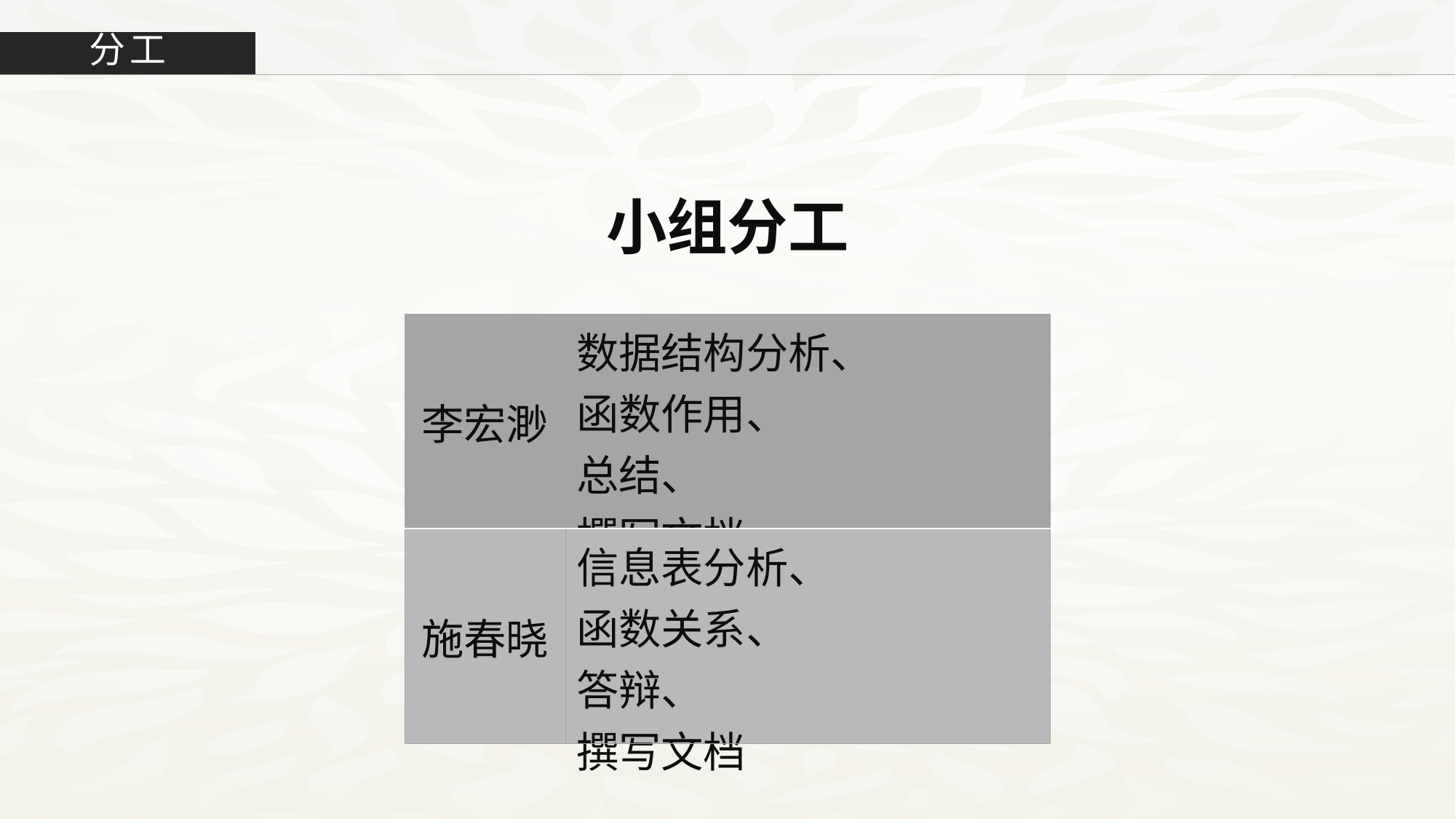

分工
小组分工
| 李宏渺 | 数据结构分析、 函数作用、 总结、 撰写文档 |
| --- | --- |
| 施春晓 | 信息表分析、 函数关系、 答辩、 撰写文档 |